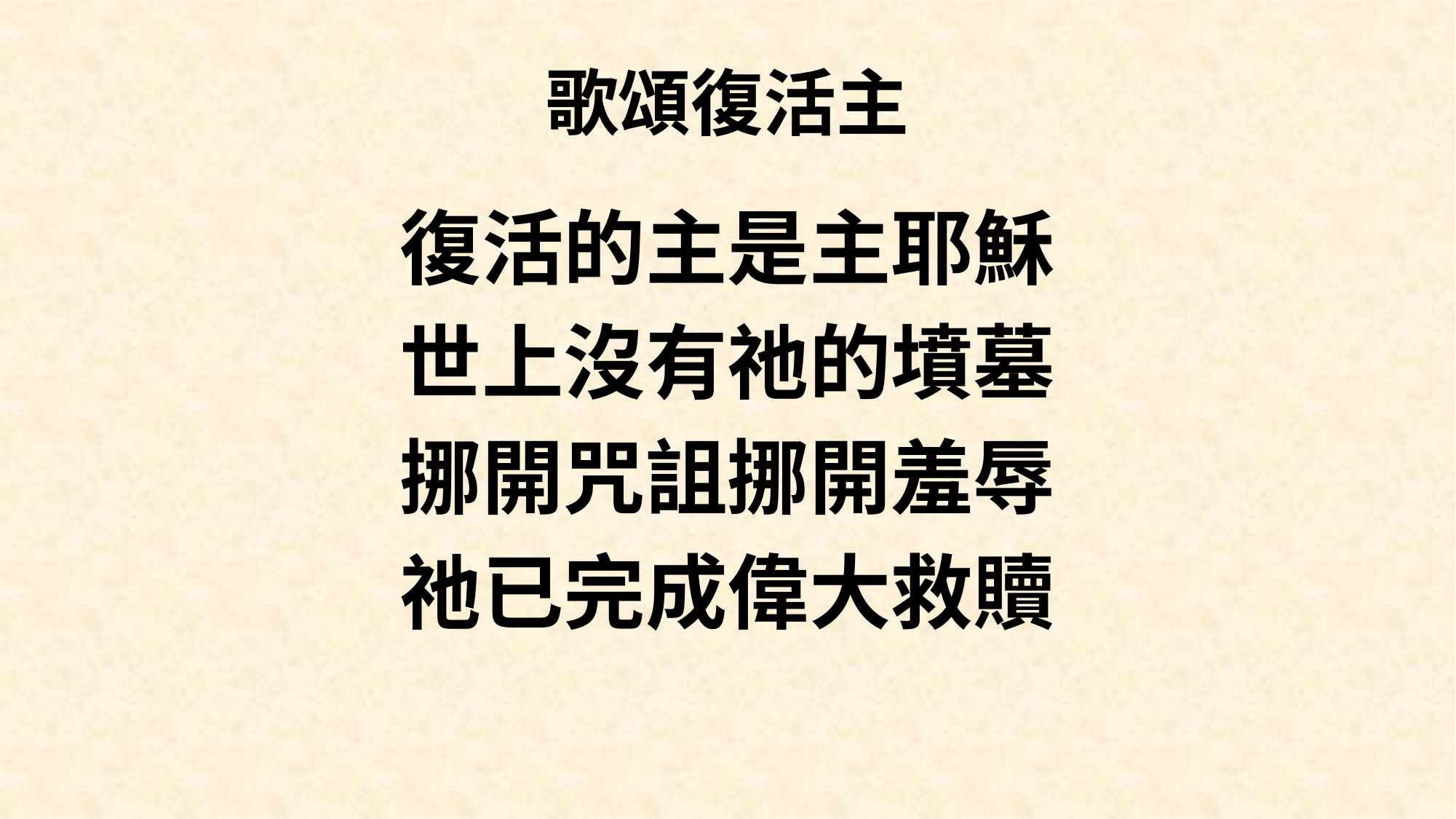

# 歌頌復活主
復活的主是主耶穌
世上沒有祂的墳墓
挪開咒詛挪開羞辱
祂已完成偉大救贖